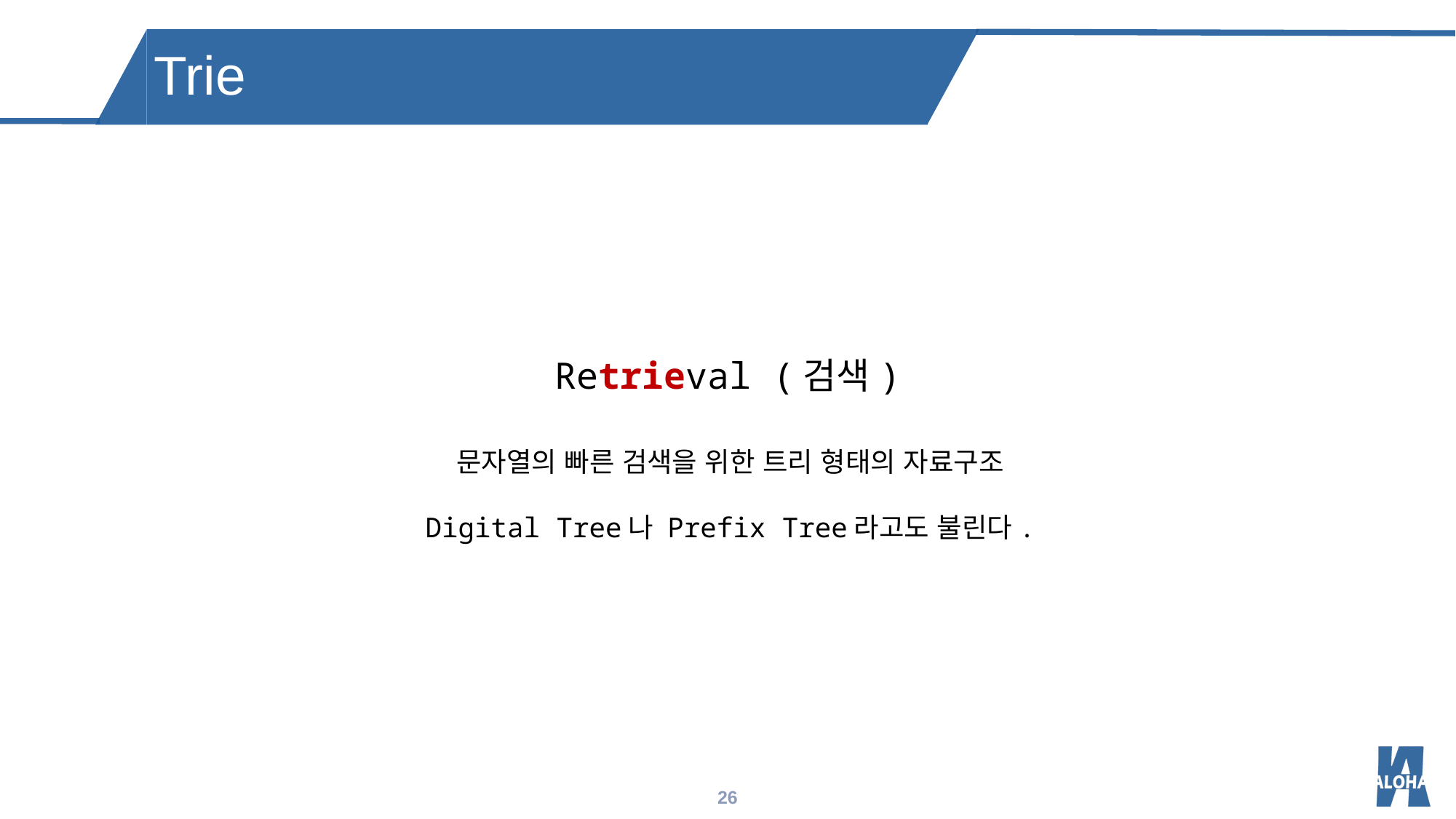

Trie
Retrieval (검색)
문자열의 빠른 검색을 위한 트리 형태의 자료구조

Digital Tree나 Prefix Tree라고도 불린다.
26